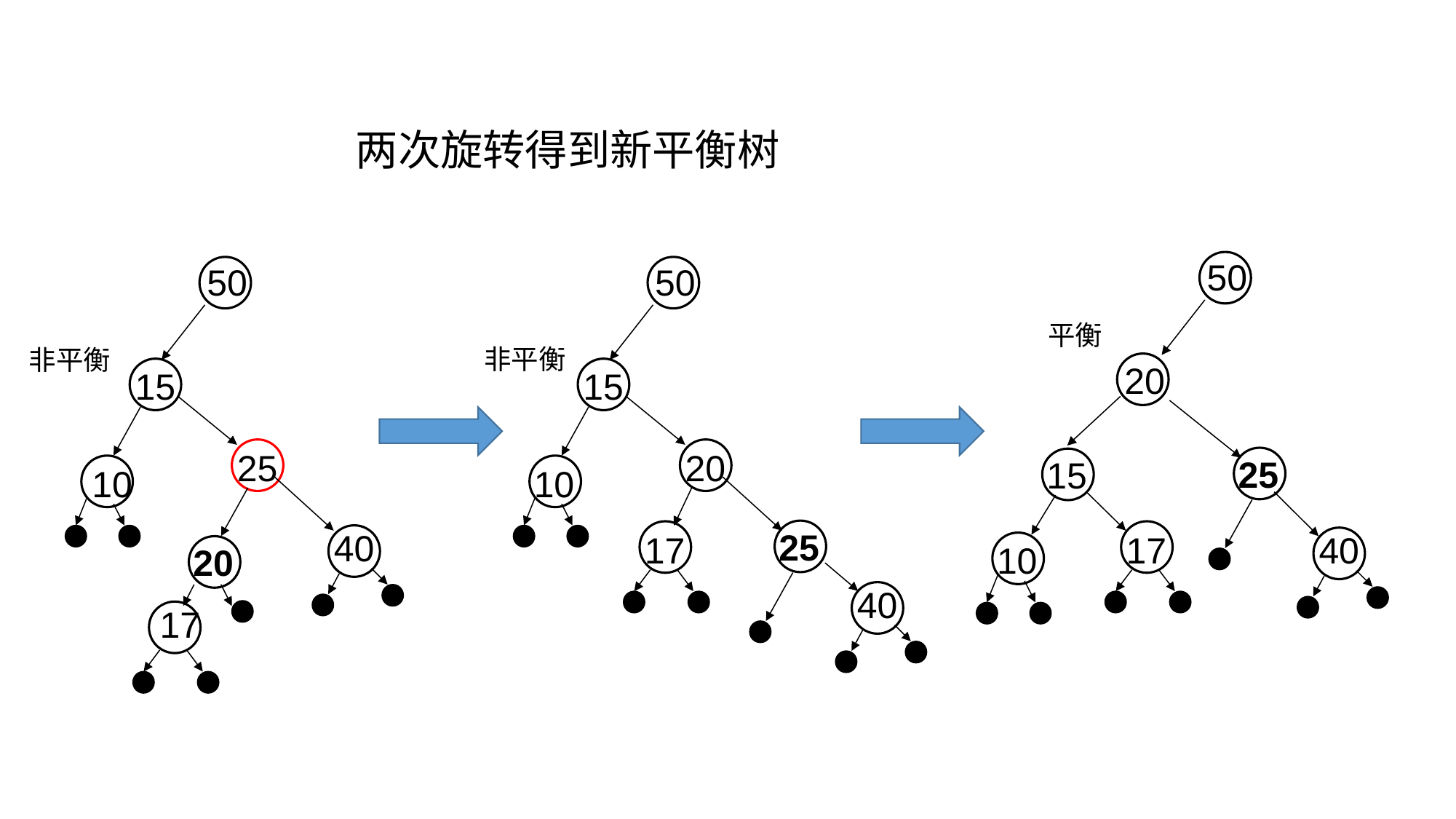

两次旋转得到新平衡树
50

50

50

平衡
非平衡
非平衡
20

15

15

25

20

25
15

10
10

25
40

17

17

40

10
20

40

17